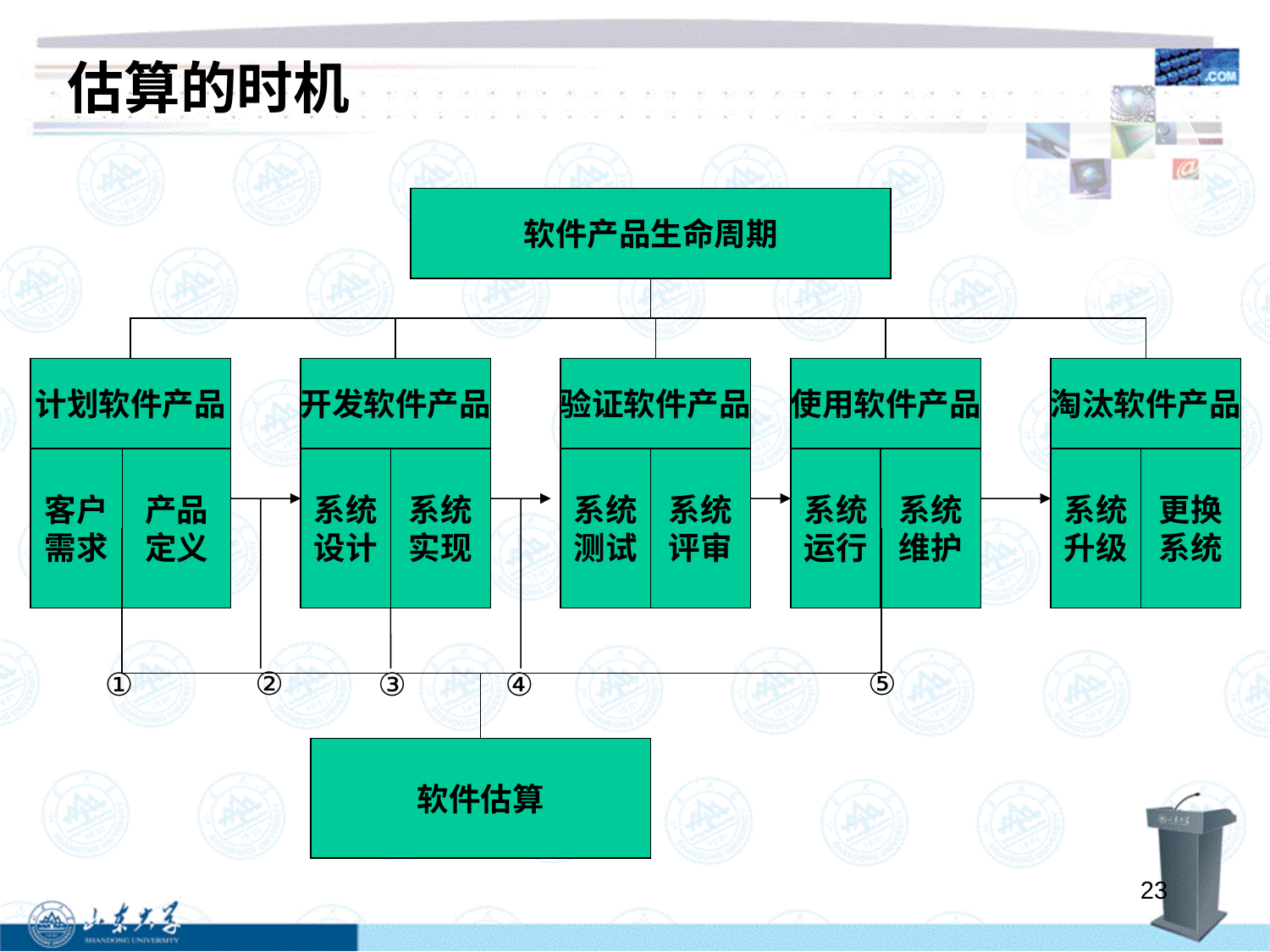

# 估算的时机
软件产品生命周期
计划软件产品
开发软件产品
验证软件产品
使用软件产品
淘汰软件产品
客户
需求
产品
定义
系统
设计
系统
实现
系统
测试
系统
评审
系统
运行
系统
维护
系统
升级
更换
系统

软件估算
②
⑤
①
③
④
23